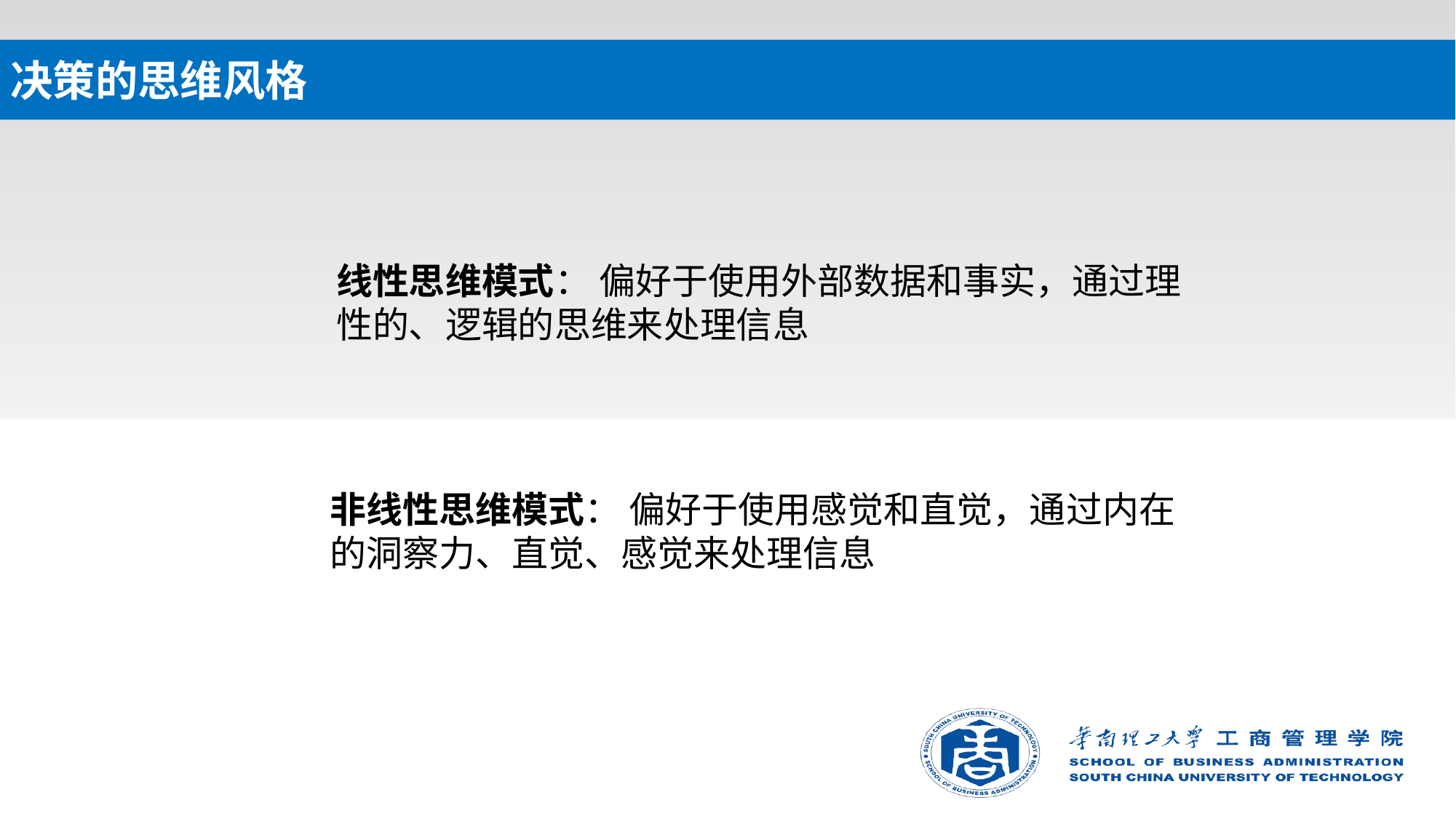

# 决策的思维风格
线性思维模式： 偏好于使用外部数据和事实，通过理性的、逻辑的思维来处理信息
非线性思维模式： 偏好于使用感觉和直觉，通过内在的洞察力、直觉、感觉来处理信息